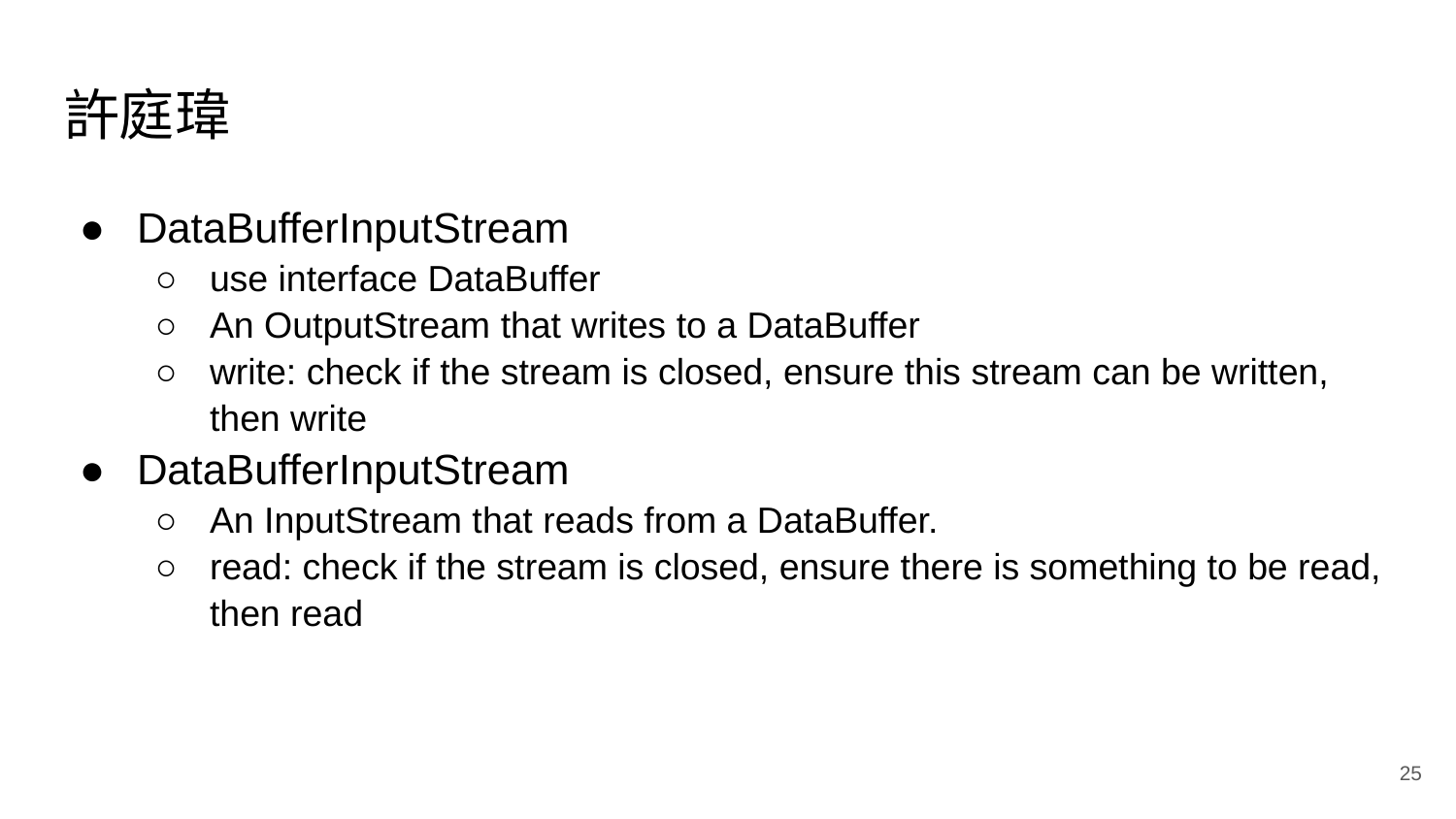

# 許庭瑋
DataBufferInputStream
use interface DataBuffer
An OutputStream that writes to a DataBuffer
write: check if the stream is closed, ensure this stream can be written, then write
DataBufferInputStream
An InputStream that reads from a DataBuffer.
read: check if the stream is closed, ensure there is something to be read, then read
25